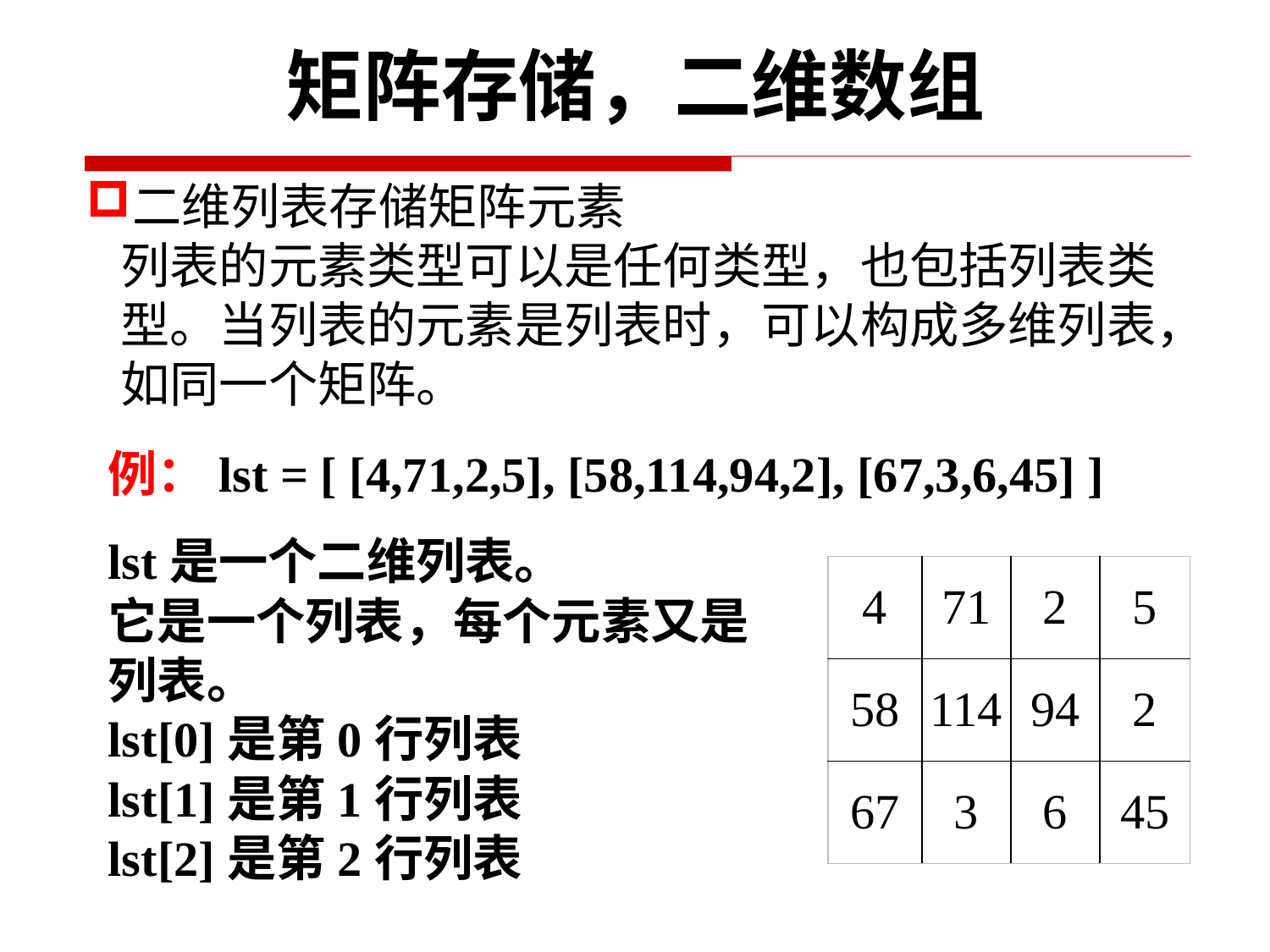

# 矩阵存储，二维数组
二维列表存储矩阵元素
  列表的元素类型可以是任何类型，也包括列表类
  型。当列表的元素是列表时，可以构成多维列表，
  如同一个矩阵。
例：lst = [ [4,71,2,5], [58,114,94,2], [67,3,6,45] ]
lst是一个二维列表。
它是一个列表，每个元素又是列表。
lst[0]是第0行列表
lst[1]是第1行列表
lst[2]是第2行列表
| 4 | 71 | 2 | 5 |
| --- | --- | --- | --- |
| 58 | 114 | 94 | 2 |
| 67 | 3 | 6 | 45 |
48